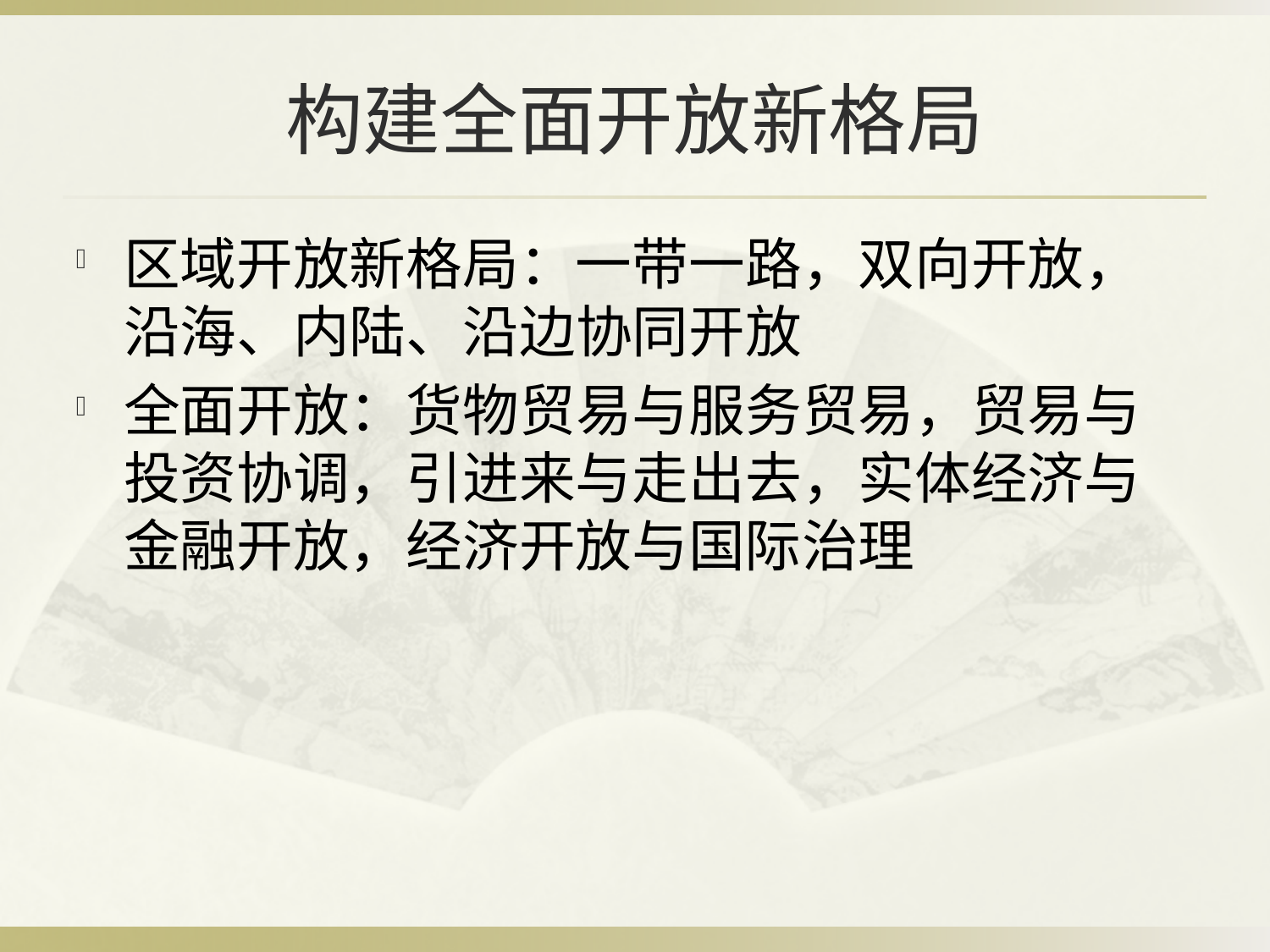

# 构建全面开放新格局
区域开放新格局：一带一路，双向开放，沿海、内陆、沿边协同开放
全面开放：货物贸易与服务贸易，贸易与投资协调，引进来与走出去，实体经济与金融开放，经济开放与国际治理